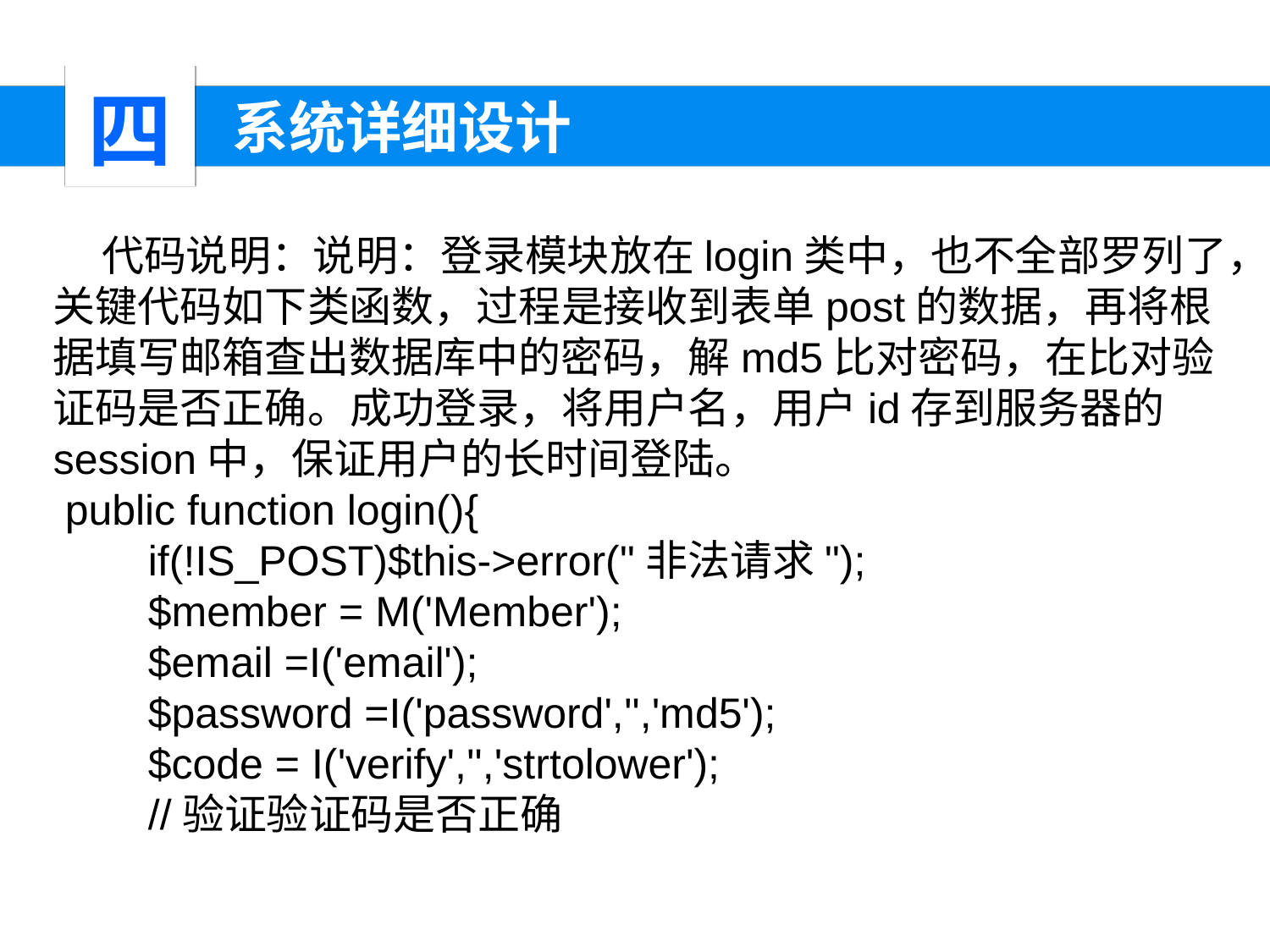

四
                系统详细设计
    代码说明：说明：登录模块放在login类中，也不全部罗列了，关键代码如下类函数，过程是接收到表单post的数据，再将根据填写邮箱查出数据库中的密码，解md5比对密码，在比对验证码是否正确。成功登录，将用户名，用户id存到服务器的session中，保证用户的长时间登陆。
 public function login(){
        if(!IS_POST)$this->error("非法请求");
        $member = M('Member');
        $email =I('email');
        $password =I('password','','md5');
        $code = I('verify','','strtolower');
        //验证验证码是否正确